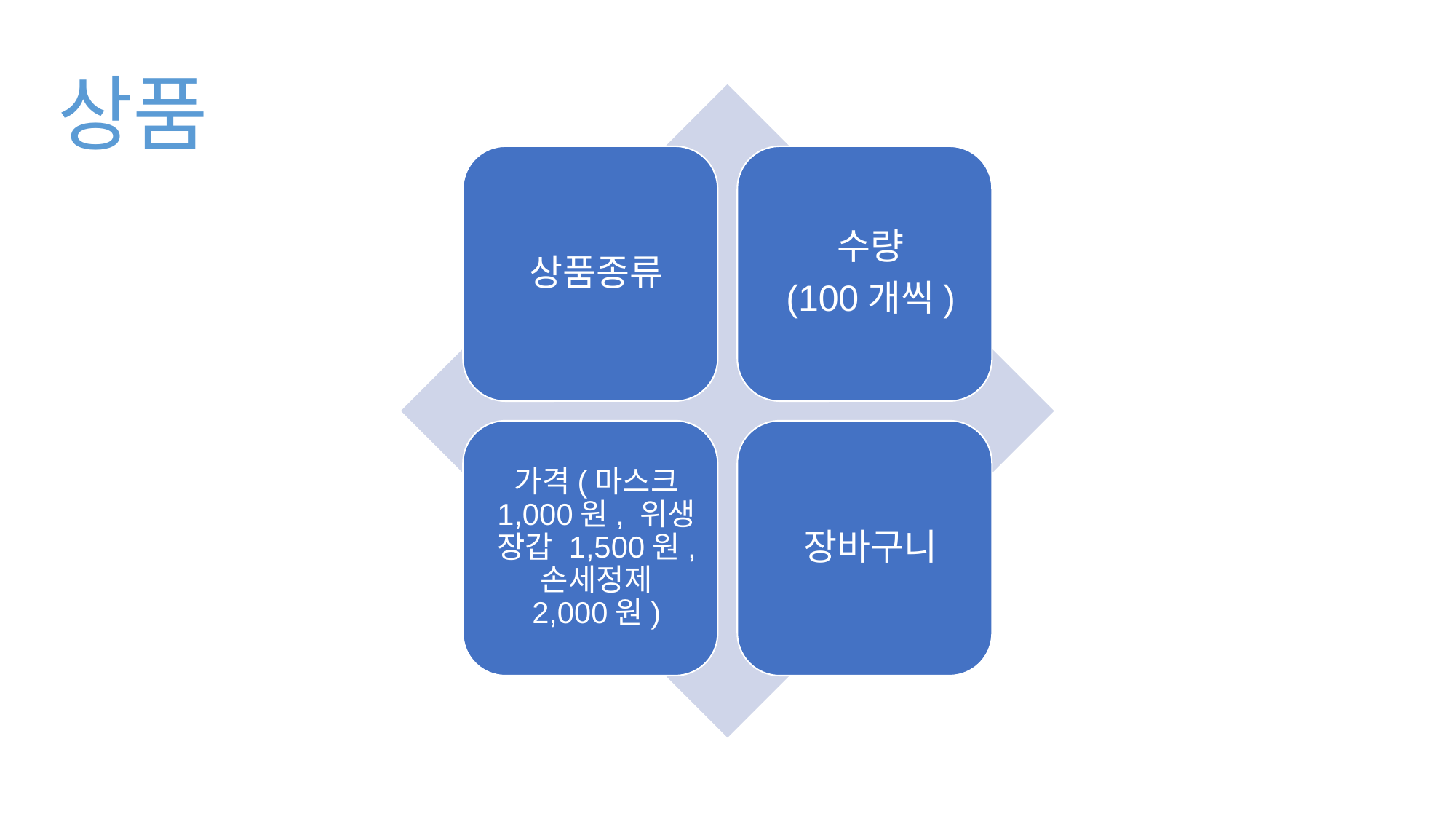

# 상품
상품종류
수량
(100개씩)
가격(마스크 1,000원, 위생 장갑 1,500원, 손세정제 2,000원)
장바구니